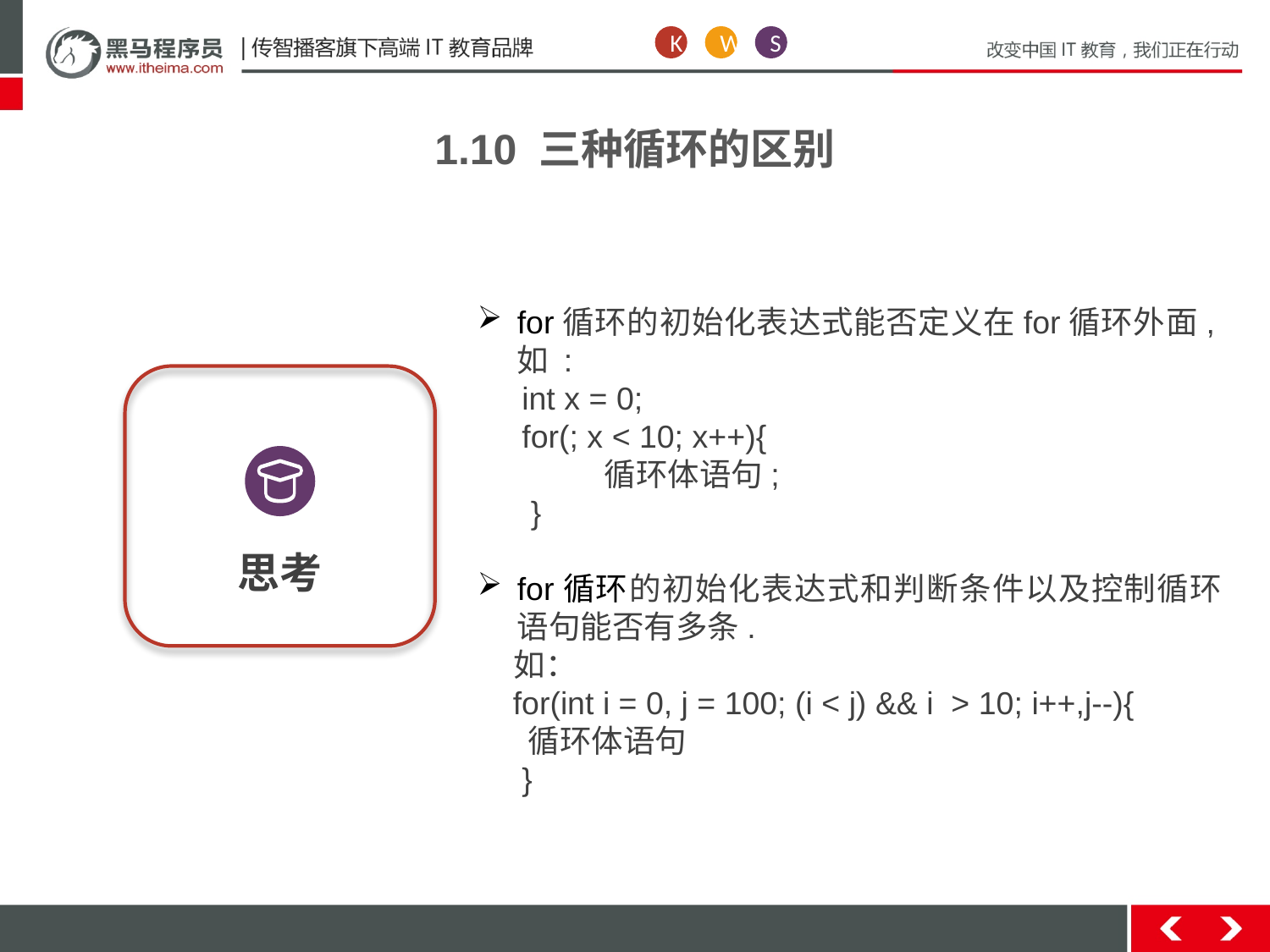

K
W
S
1.10 三种循环的区别
for循环的初始化表达式能否定义在for循环外面,如 :
     int x = 0;
     for(; x < 10; x++){
	循环体语句;
      }

for循环的初始化表达式和判断条件以及控制循环语句能否有多条.
    如：
    for(int i = 0, j = 100; (i < j) && i  > 10; i++,j--){
      循环体语句
     }

思考